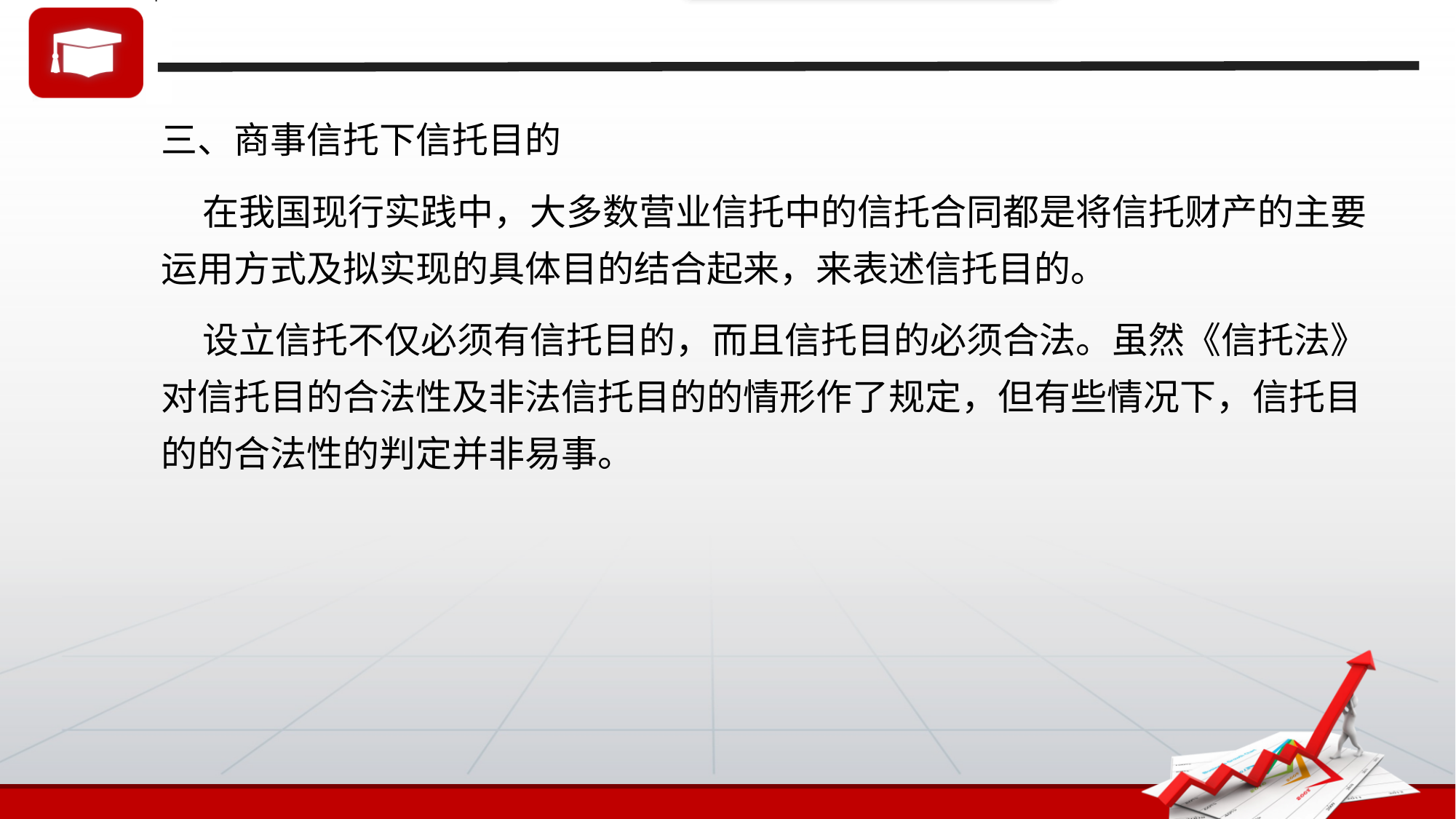

三、商事信托下信托目的
    在我国现行实践中，大多数营业信托中的信托合同都是将信托财产的主要运用方式及拟实现的具体目的结合起来，来表述信托目的。
    设立信托不仅必须有信托目的，而且信托目的必须合法。虽然《信托法》对信托目的合法性及非法信托目的的情形作了规定，但有些情况下，信托目的的合法性的判定并非易事。